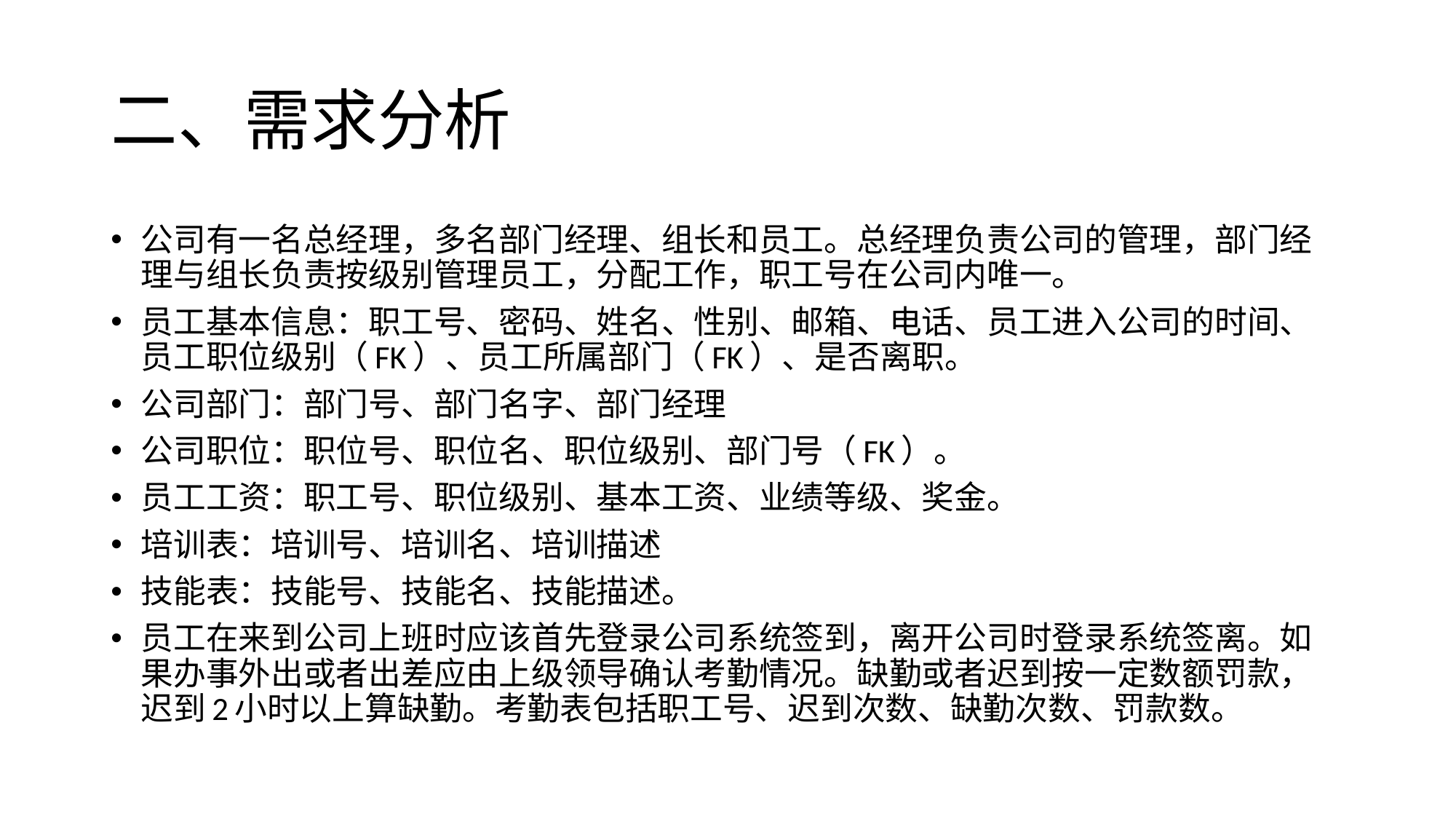

# 二、需求分析
公司有一名总经理，多名部门经理、组长和员工。总经理负责公司的管理，部门经理与组长负责按级别管理员工，分配工作，职工号在公司内唯一。
员工基本信息：职工号、密码、姓名、性别、邮箱、电话、员工进入公司的时间、员工职位级别（FK）、员工所属部门（FK）、是否离职。
公司部门：部门号、部门名字、部门经理
公司职位：职位号、职位名、职位级别、部门号（FK）。
员工工资：职工号、职位级别、基本工资、业绩等级、奖金。
培训表：培训号、培训名、培训描述
技能表：技能号、技能名、技能描述。
员工在来到公司上班时应该首先登录公司系统签到，离开公司时登录系统签离。如果办事外出或者出差应由上级领导确认考勤情况。缺勤或者迟到按一定数额罚款，迟到2小时以上算缺勤。考勤表包括职工号、迟到次数、缺勤次数、罚款数。